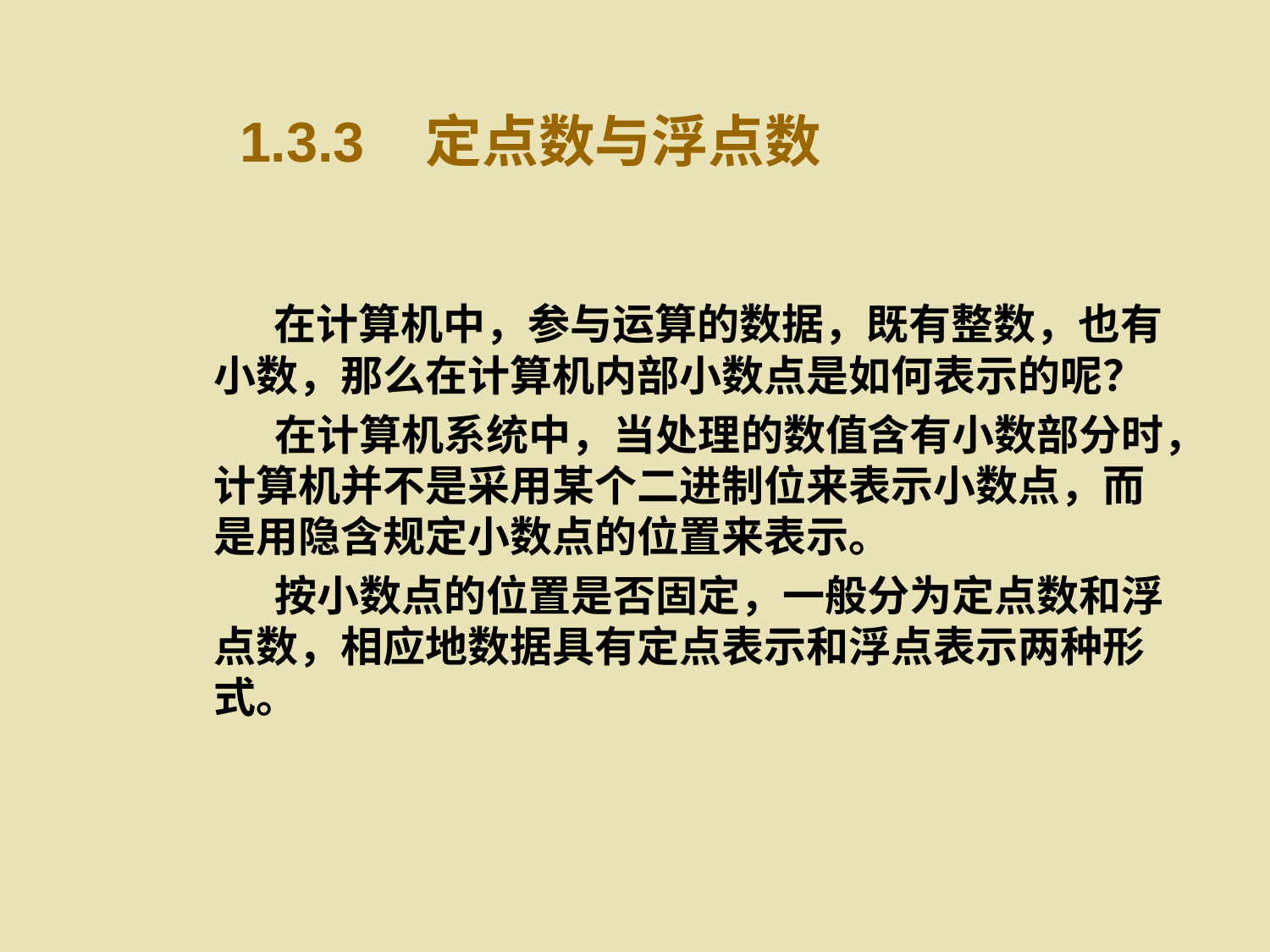

1.3.3   定点数与浮点数

　 在计算机中，参与运算的数据，既有整数，也有小数，那么在计算机内部小数点是如何表示的呢？
　  在计算机系统中，当处理的数值含有小数部分时，计算机并不是采用某个二进制位来表示小数点，而是用隐含规定小数点的位置来表示。
　  按小数点的位置是否固定，一般分为定点数和浮点数，相应地数据具有定点表示和浮点表示两种形式。